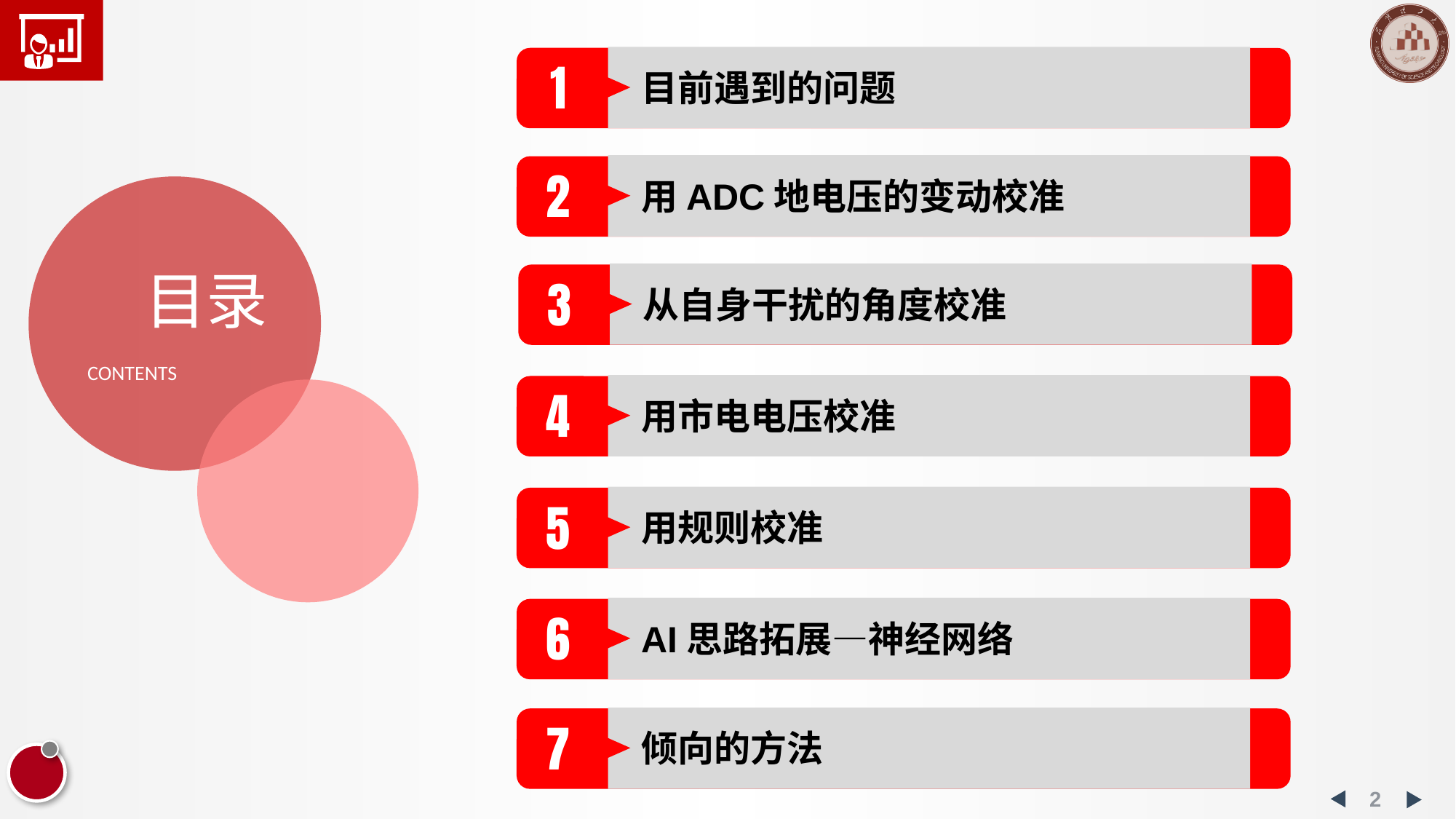

1
目前遇到的问题

2
用ADC地电压的变动校准

目录
CONTENTS

3
从自身干扰的角度校准

4
用市电电压校准

5
用规则校准

6
AI思路拓展—神经网络

7
倾向的方法

2